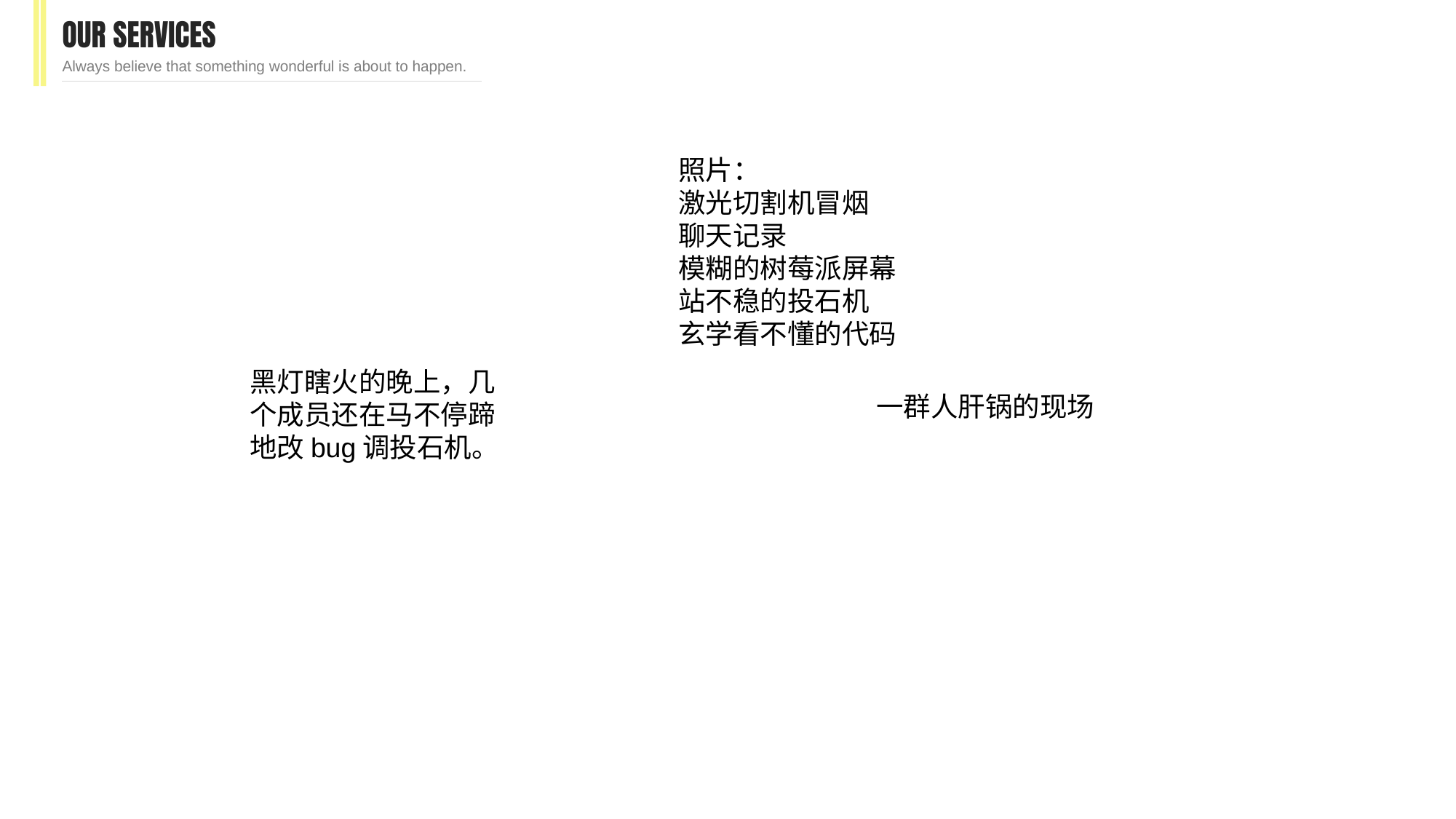

OUR SERVICES
Always believe that something wonderful is about to happen.

照片：
激光切割机冒烟
聊天记录
模糊的树莓派屏幕
站不稳的投石机
玄学看不懂的代码
黑灯瞎火的晚上，几个成员还在马不停蹄地改bug调投石机。
一群人肝锅的现场